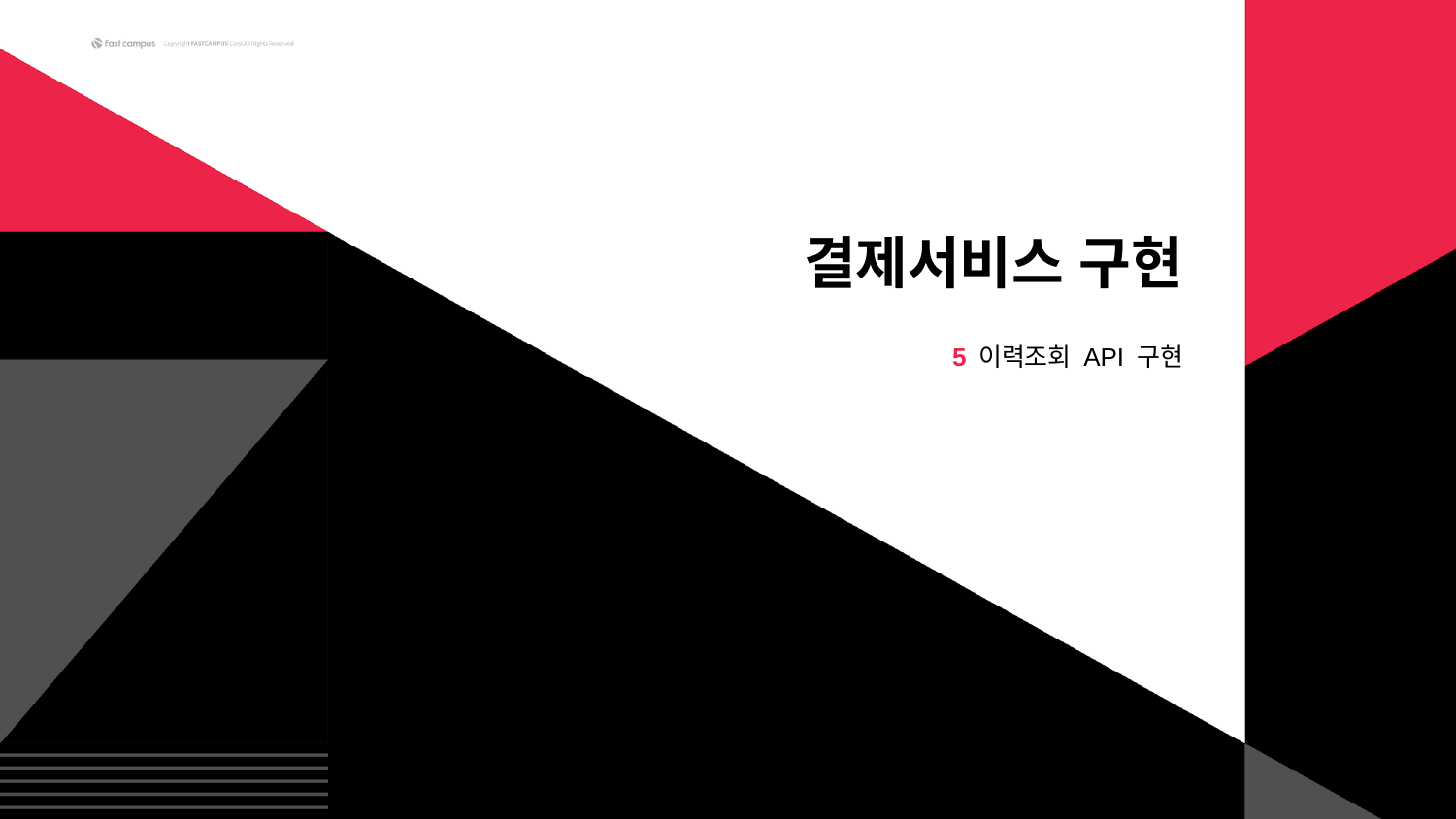

# 결제서비스 구현
5 이력조회 API 구현